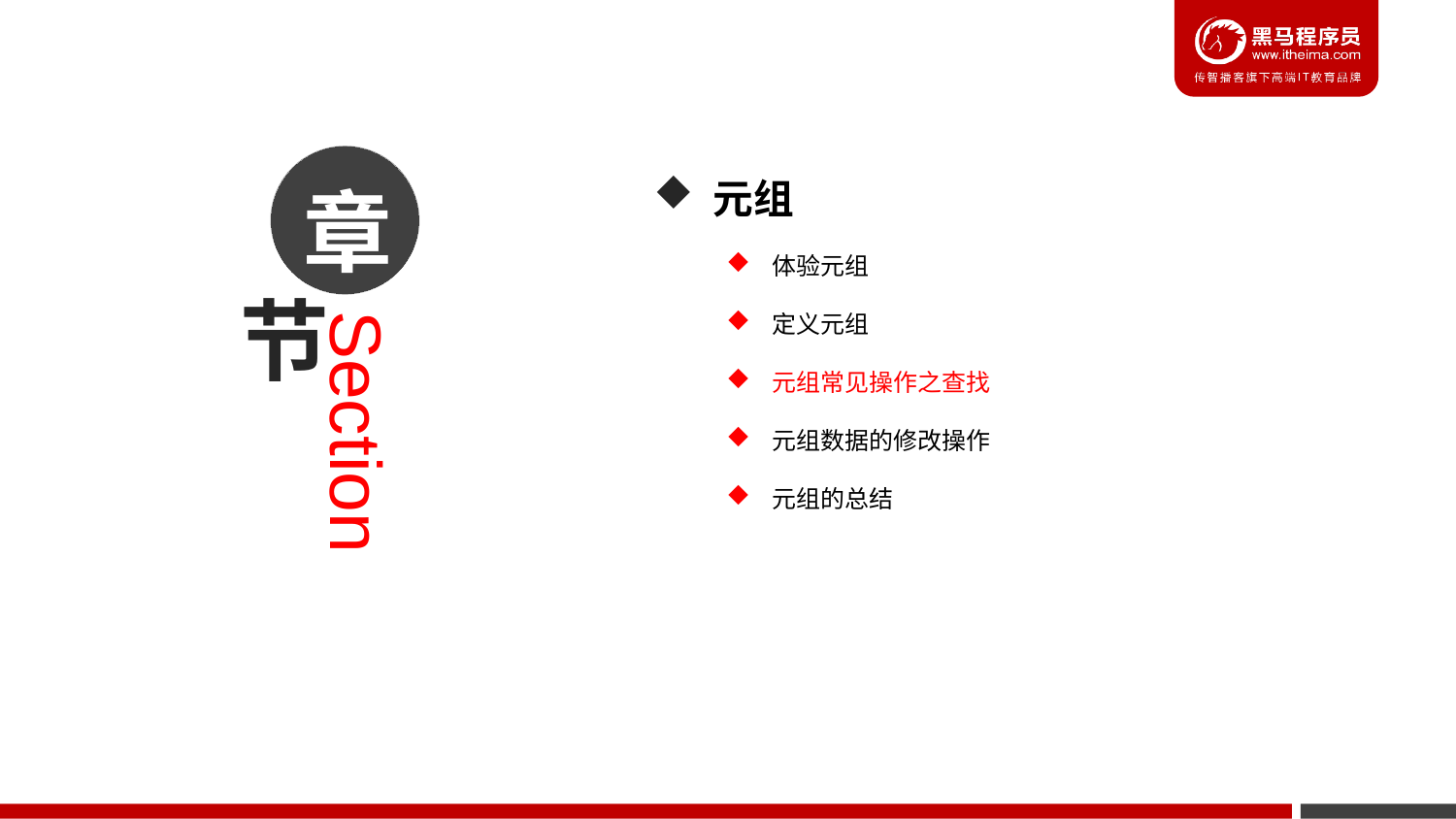

元组
体验元组
定义元组
元组常见操作之查找
元组数据的修改操作
元组的总结
章
节
Section